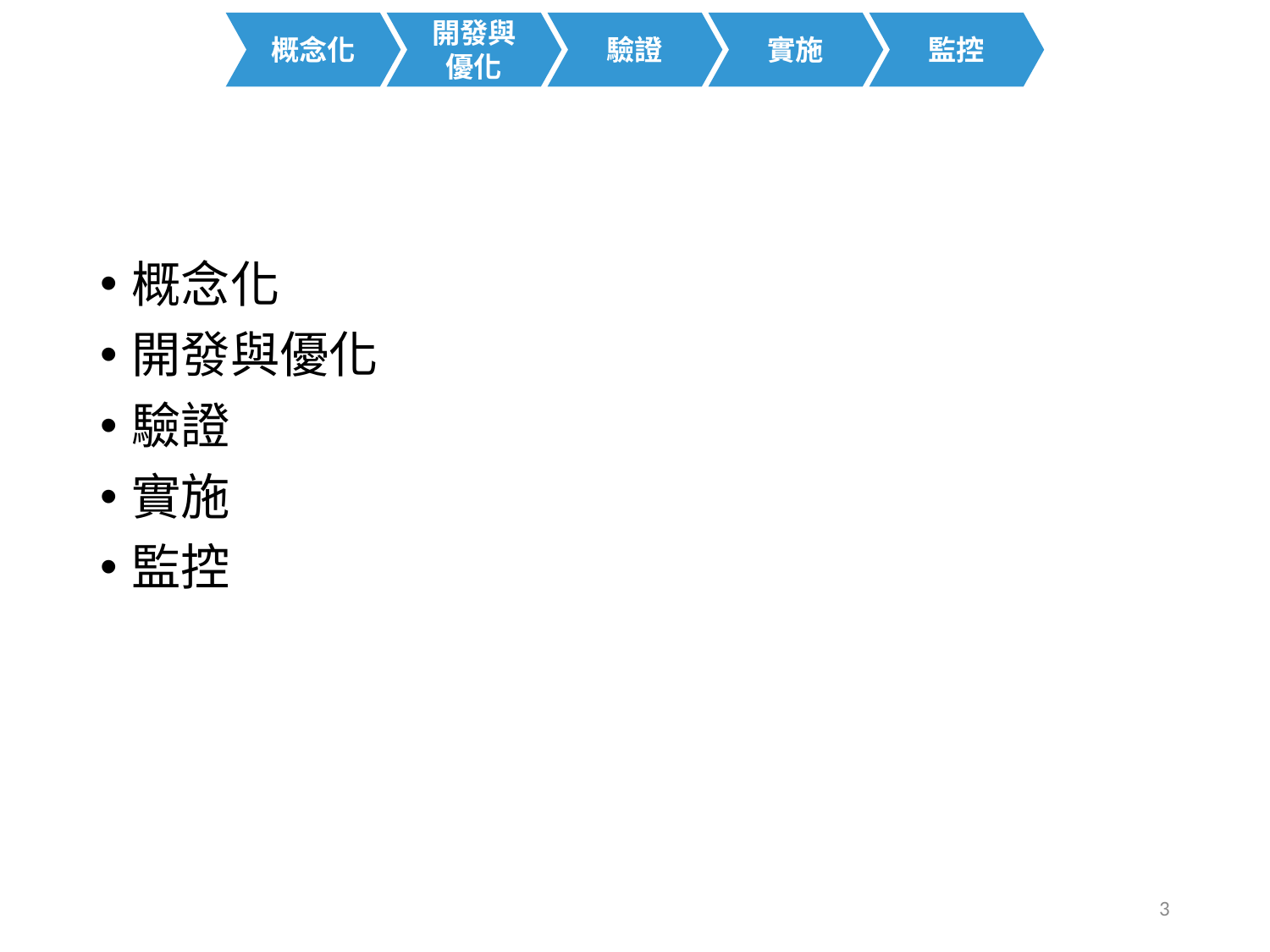

開發與
優化

概念化
驗證
實施
監控
概念化
開發與優化
驗證
實施
監控
3